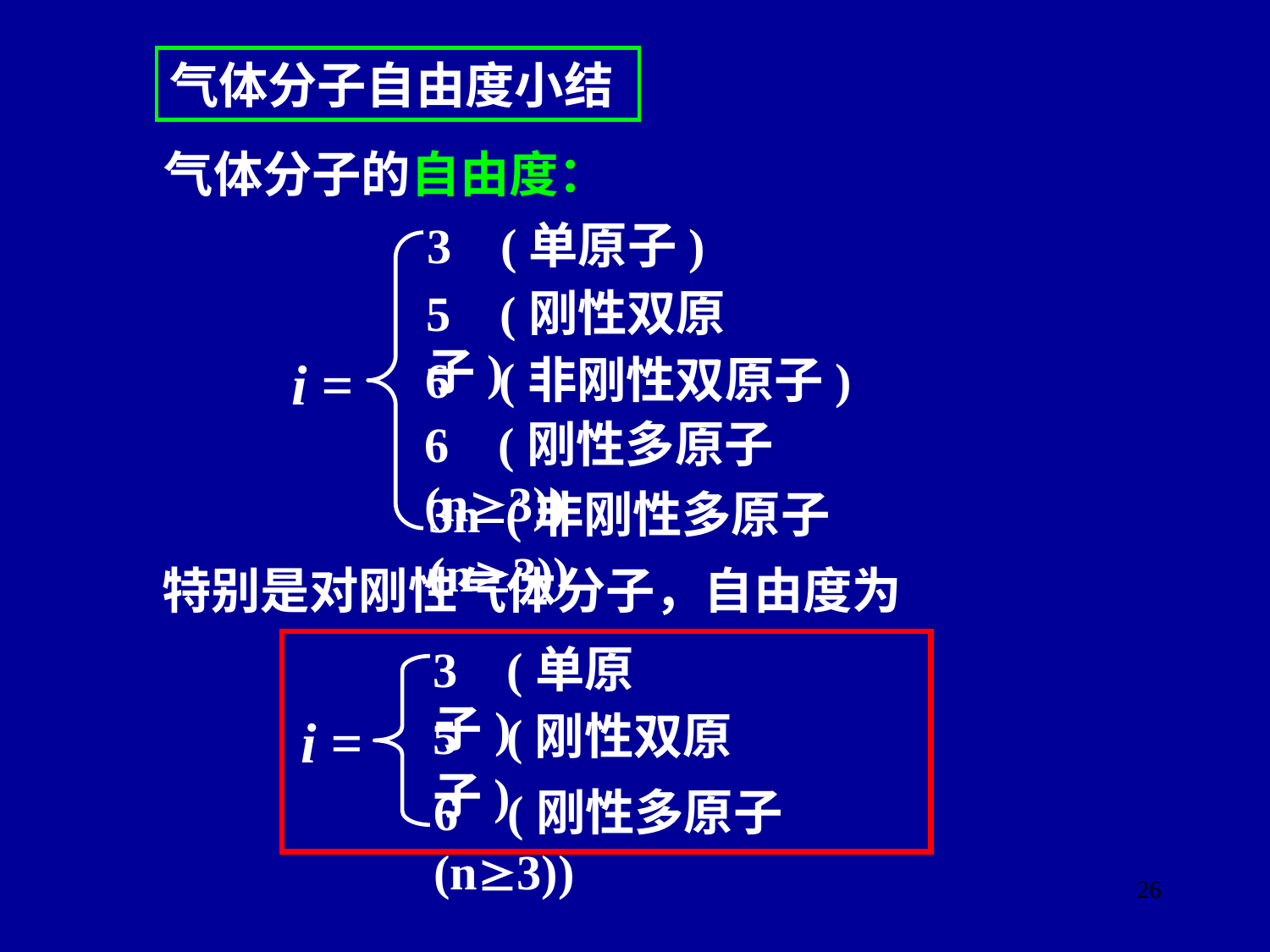

气体分子自由度小结
气体分子的自由度：
3    (单原子)

5    (刚性双原子)
i =
6    (非刚性双原子)
6    (刚性多原子(n≥3))
3n  (非刚性多原子(n≥3))
特别是对刚性气体分子，自由度为

3    (单原子)

5    (刚性双原子)
i =
6    (刚性多原子(n≥3))
26